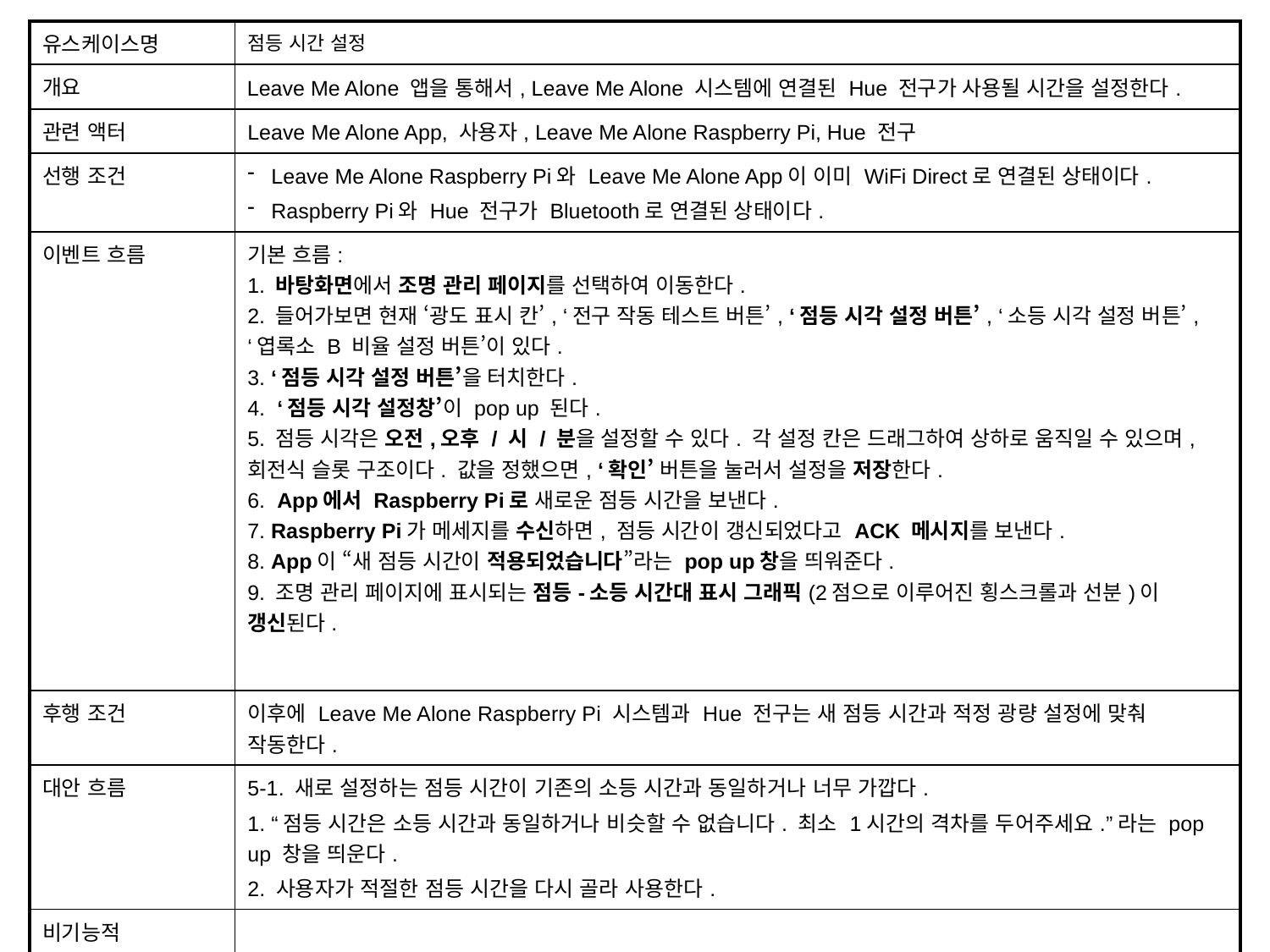

| 유스케이스명 | 점등 시간 설정 |
| --- | --- |
| 개요 | Leave Me Alone 앱을 통해서, Leave Me Alone 시스템에 연결된 Hue 전구가 사용될 시간을 설정한다. |
| 관련 액터 | Leave Me Alone App, 사용자, Leave Me Alone Raspberry Pi, Hue 전구 |
| 선행 조건 | Leave Me Alone Raspberry Pi와 Leave Me Alone App이 이미 WiFi Direct로 연결된 상태이다. Raspberry Pi와 Hue 전구가 Bluetooth로 연결된 상태이다. |
| 이벤트 흐름 | 기본 흐름: 1. 바탕화면에서 조명 관리 페이지를 선택하여 이동한다. 2. 들어가보면 현재 ‘광도 표시 칸’, ‘전구 작동 테스트 버튼’, ‘점등 시각 설정 버튼’, ‘소등 시각 설정 버튼’, ‘엽록소 B 비율 설정 버튼’이 있다. 3. ‘점등 시각 설정 버튼’을 터치한다. 4. ‘점등 시각 설정창’이 pop up 된다. 5. 점등 시각은 오전,오후 / 시 / 분을 설정할 수 있다. 각 설정 칸은 드래그하여 상하로 움직일 수 있으며, 회전식 슬롯 구조이다. 값을 정했으면, ‘확인’ 버튼을 눌러서 설정을 저장한다. 6. App에서 Raspberry Pi로 새로운 점등 시간을 보낸다. 7. Raspberry Pi가 메세지를 수신하면, 점등 시간이 갱신되었다고 ACK 메시지를 보낸다. 8. App이 “새 점등 시간이 적용되었습니다”라는 pop up창을 띄워준다. 9. 조명 관리 페이지에 표시되는 점등-소등 시간대 표시 그래픽(2점으로 이루어진 횡스크롤과 선분)이 갱신된다. |
| 후행 조건 | 이후에 Leave Me Alone Raspberry Pi 시스템과 Hue 전구는 새 점등 시간과 적정 광량 설정에 맞춰 작동한다. |
| 대안 흐름 | 5-1. 새로 설정하는 점등 시간이 기존의 소등 시간과 동일하거나 너무 가깝다. 1. “점등 시간은 소등 시간과 동일하거나 비슷할 수 없습니다. 최소 1시간의 격차를 두어주세요.”라는 pop up 창을 띄운다. 2. 사용자가 적절한 점등 시간을 다시 골라 사용한다. |
| 비기능적 요구사항 |  |